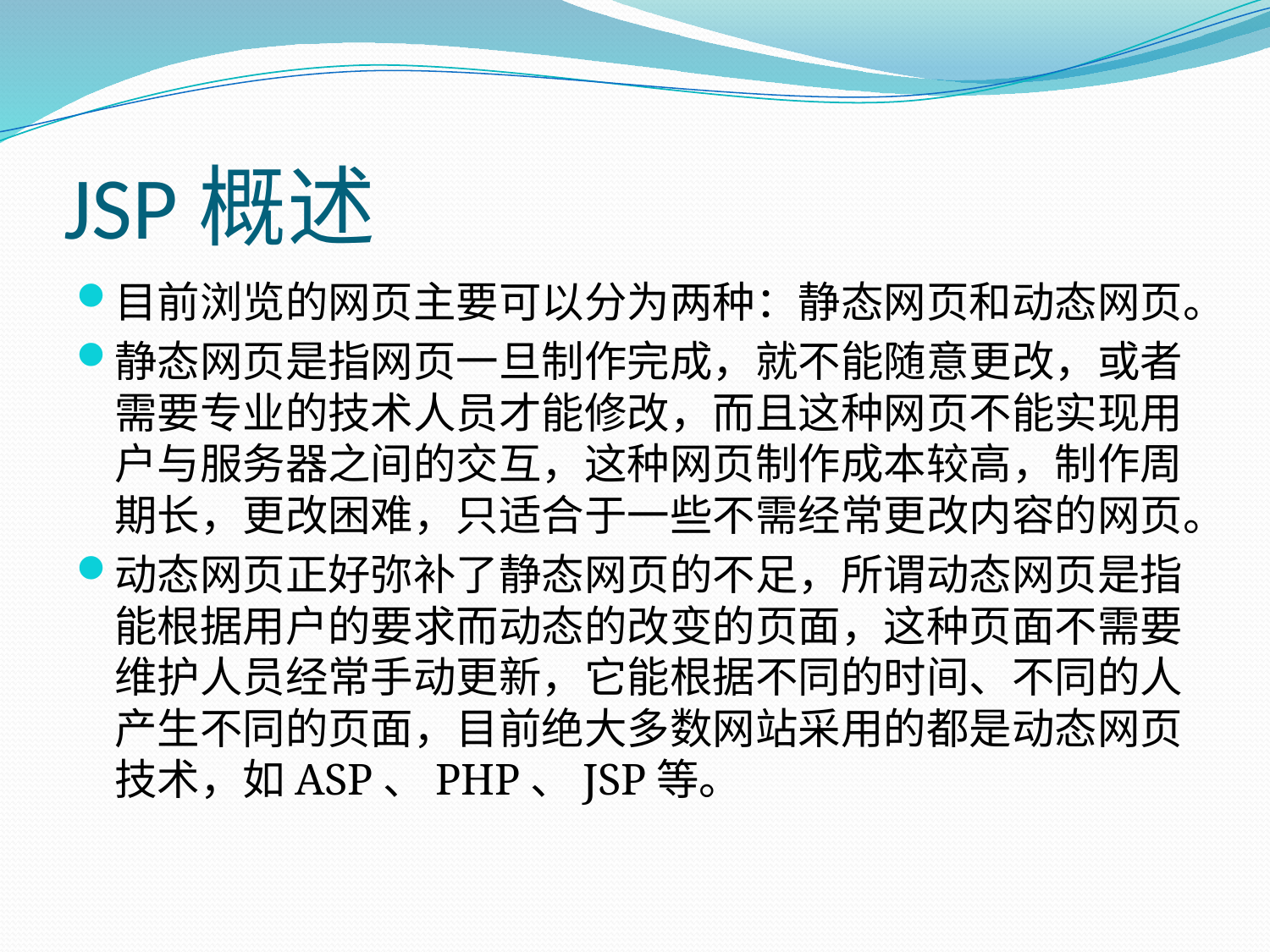

# JSP概述
目前浏览的网页主要可以分为两种：静态网页和动态网页。
静态网页是指网页一旦制作完成，就不能随意更改，或者需要专业的技术人员才能修改，而且这种网页不能实现用户与服务器之间的交互，这种网页制作成本较高，制作周期长，更改困难，只适合于一些不需经常更改内容的网页。
动态网页正好弥补了静态网页的不足，所谓动态网页是指能根据用户的要求而动态的改变的页面，这种页面不需要维护人员经常手动更新，它能根据不同的时间、不同的人产生不同的页面，目前绝大多数网站采用的都是动态网页技术，如ASP、PHP、JSP等。